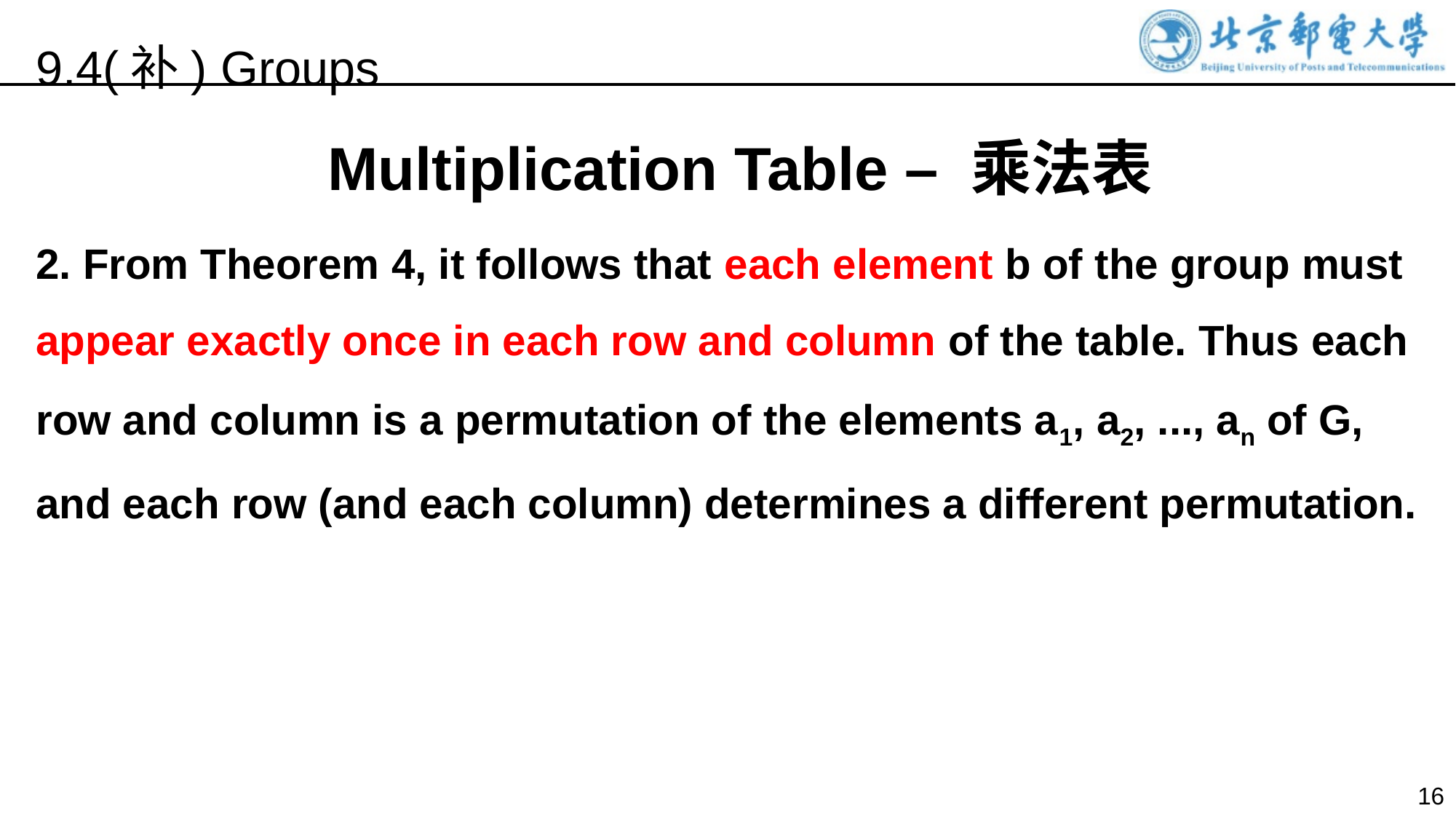

9.4(补) Groups
Multiplication Table – 乘法表
2. From Theorem 4, it follows that each element b of the group must appear exactly once in each row and column of the table. Thus each row and column is a permutation of the elements a1, a2, ..., an of G, and each row (and each column) determines a different permutation.